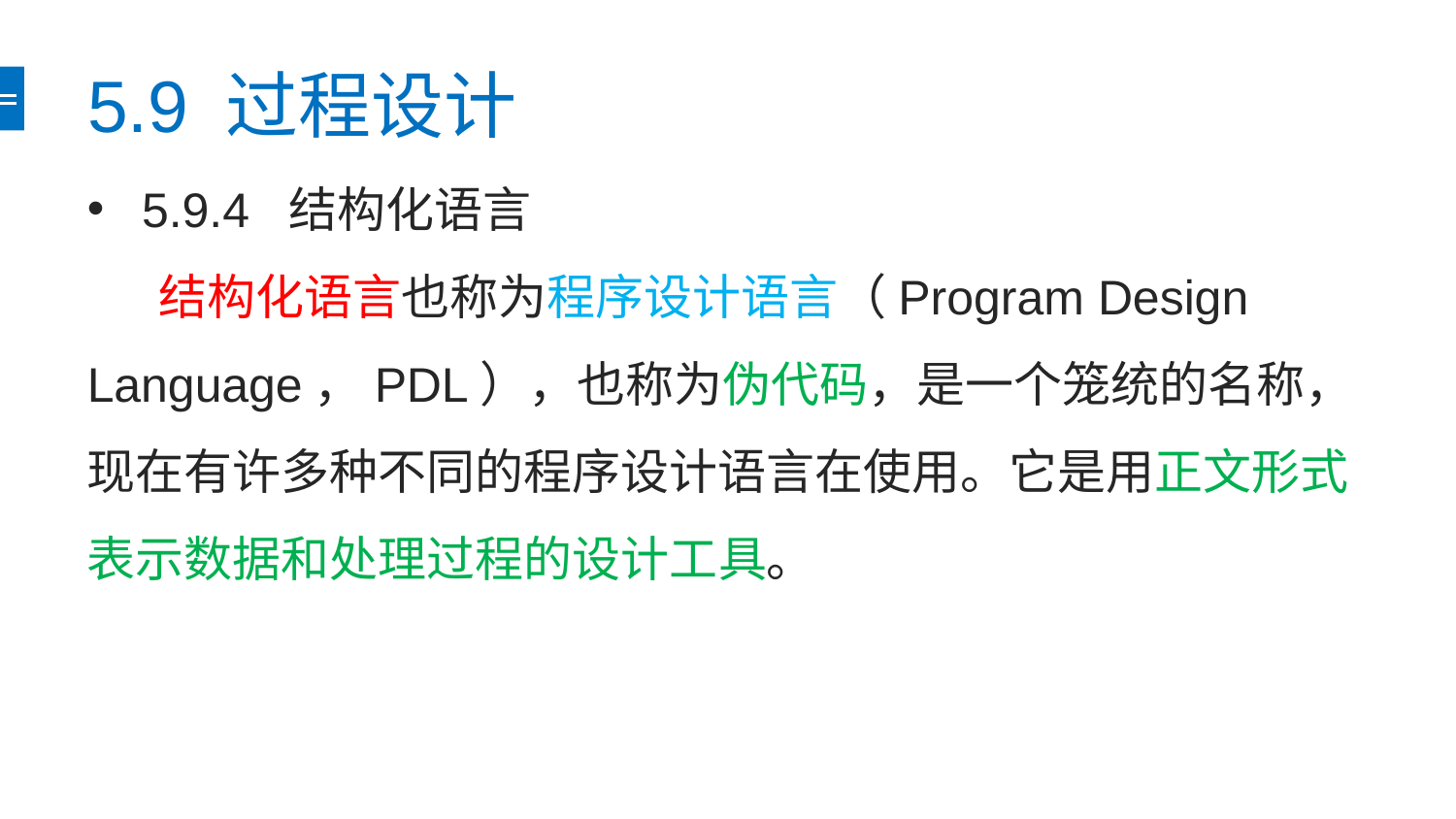

# 5.9 过程设计
5.9.4  结构化语言
结构化语言也称为程序设计语言（Program Design Language，PDL），也称为伪代码，是一个笼统的名称，现在有许多种不同的程序设计语言在使用。它是用正文形式表示数据和处理过程的设计工具。